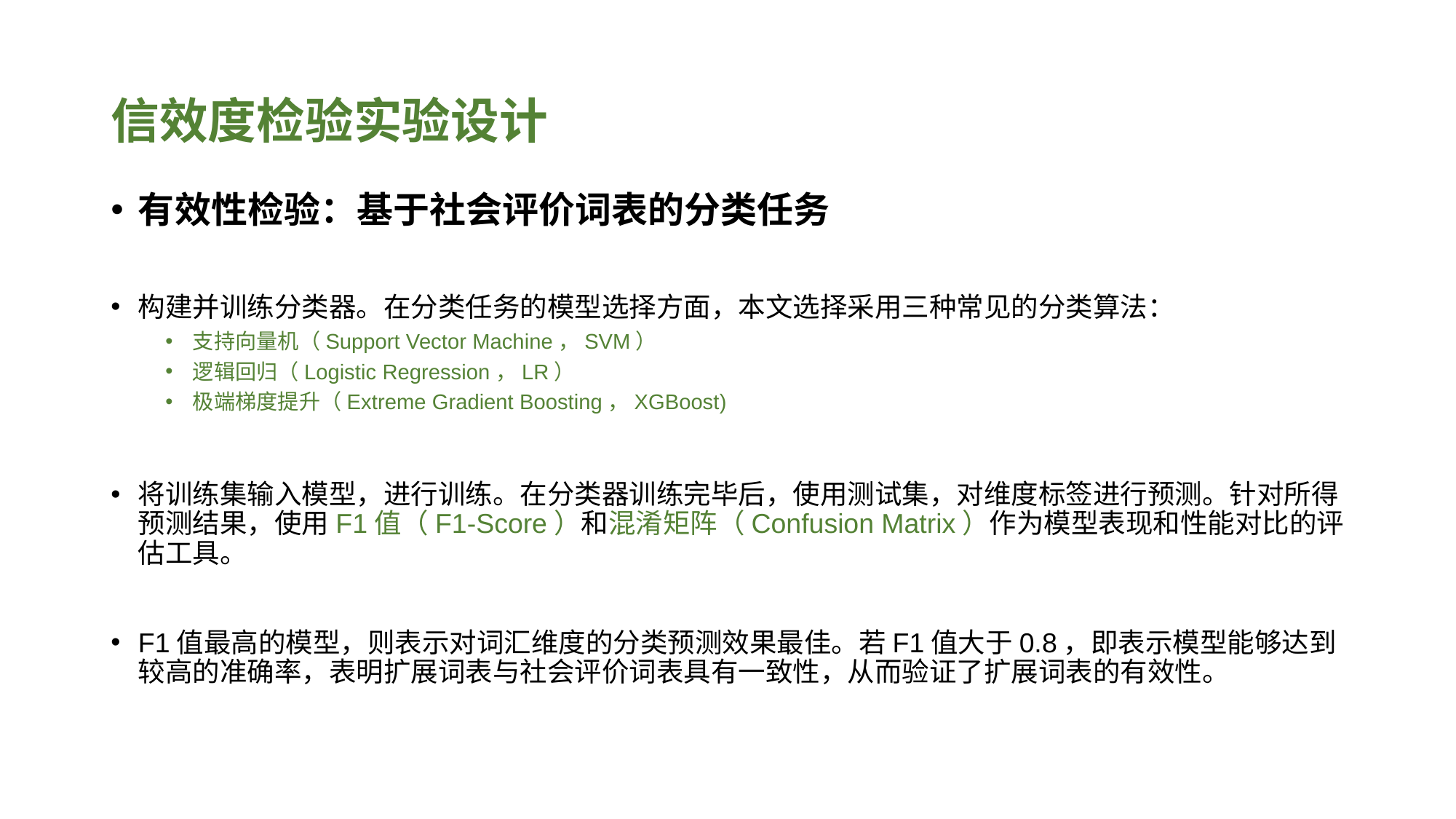

# 信效度检验实验设计
有效性检验：基于社会评价词表的分类任务

构建并训练分类器。在分类任务的模型选择方面，本文选择采用三种常见的分类算法：
支持向量机（Support Vector Machine，SVM）
逻辑回归（Logistic Regression，LR）
极端梯度提升（Extreme Gradient Boosting，XGBoost)

将训练集输入模型，进行训练。在分类器训练完毕后，使用测试集，对维度标签进行预测。针对所得预测结果，使用F1值（F1-Score）和混淆矩阵（Confusion Matrix）作为模型表现和性能对比的评估工具。

F1值最高的模型，则表示对词汇维度的分类预测效果最佳。若F1值大于0.8，即表示模型能够达到较高的准确率，表明扩展词表与社会评价词表具有一致性，从而验证了扩展词表的有效性。